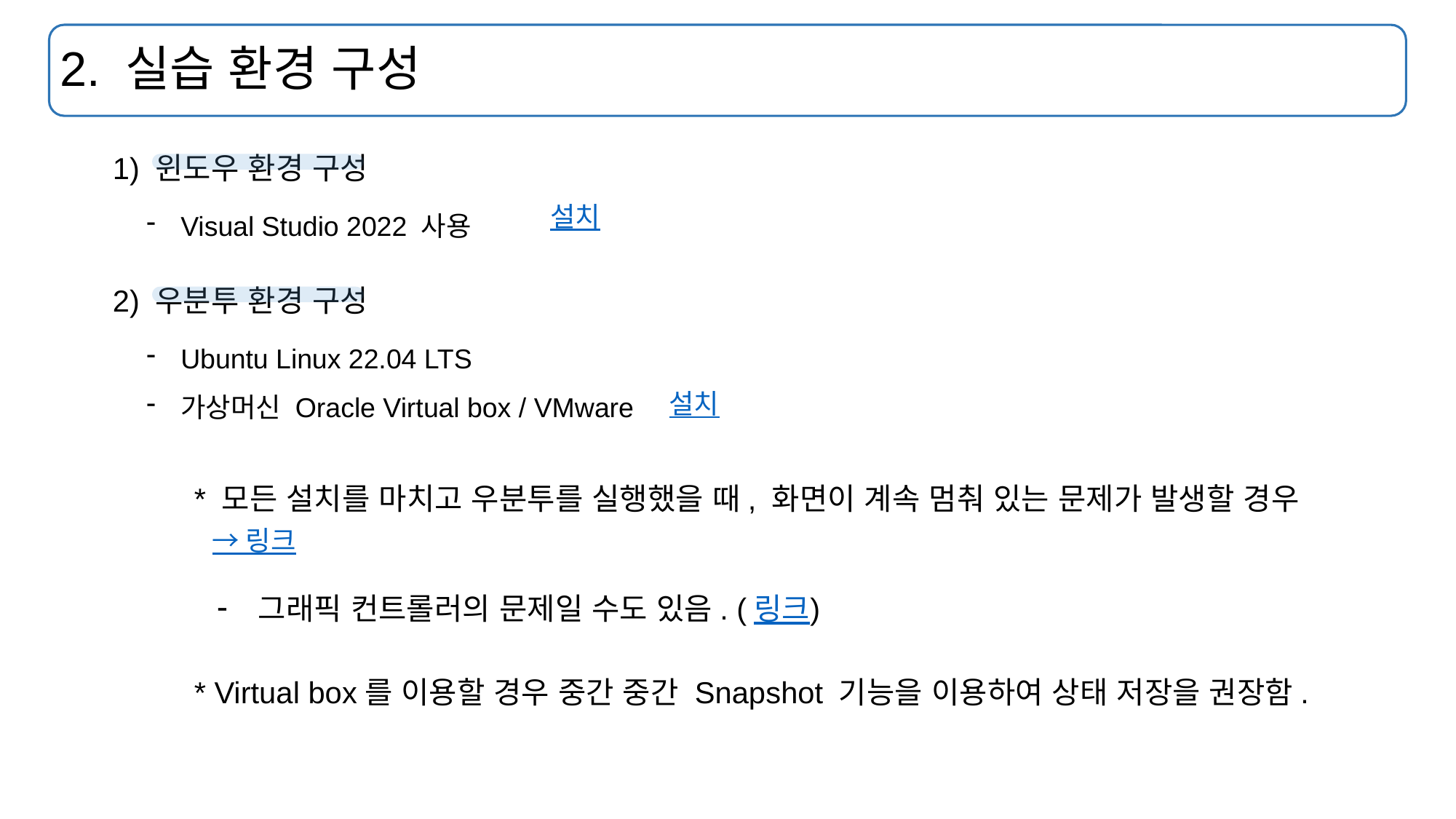

# 2. 실습 환경 구성
1) 윈도우 환경 구성

Visual Studio 2022 사용
설치
2) 우분투 환경 구성

Ubuntu Linux 22.04 LTS
가상머신 Oracle Virtual box / VMware
설치
* 모든 설치를 마치고 우분투를 실행했을 때, 화면이 계속 멈춰 있는 문제가 발생할 경우
→ 링크
그래픽 컨트롤러의 문제일 수도 있음. (링크)
* Virtual box를 이용할 경우 중간 중간 Snapshot 기능을 이용하여 상태 저장을 권장함.